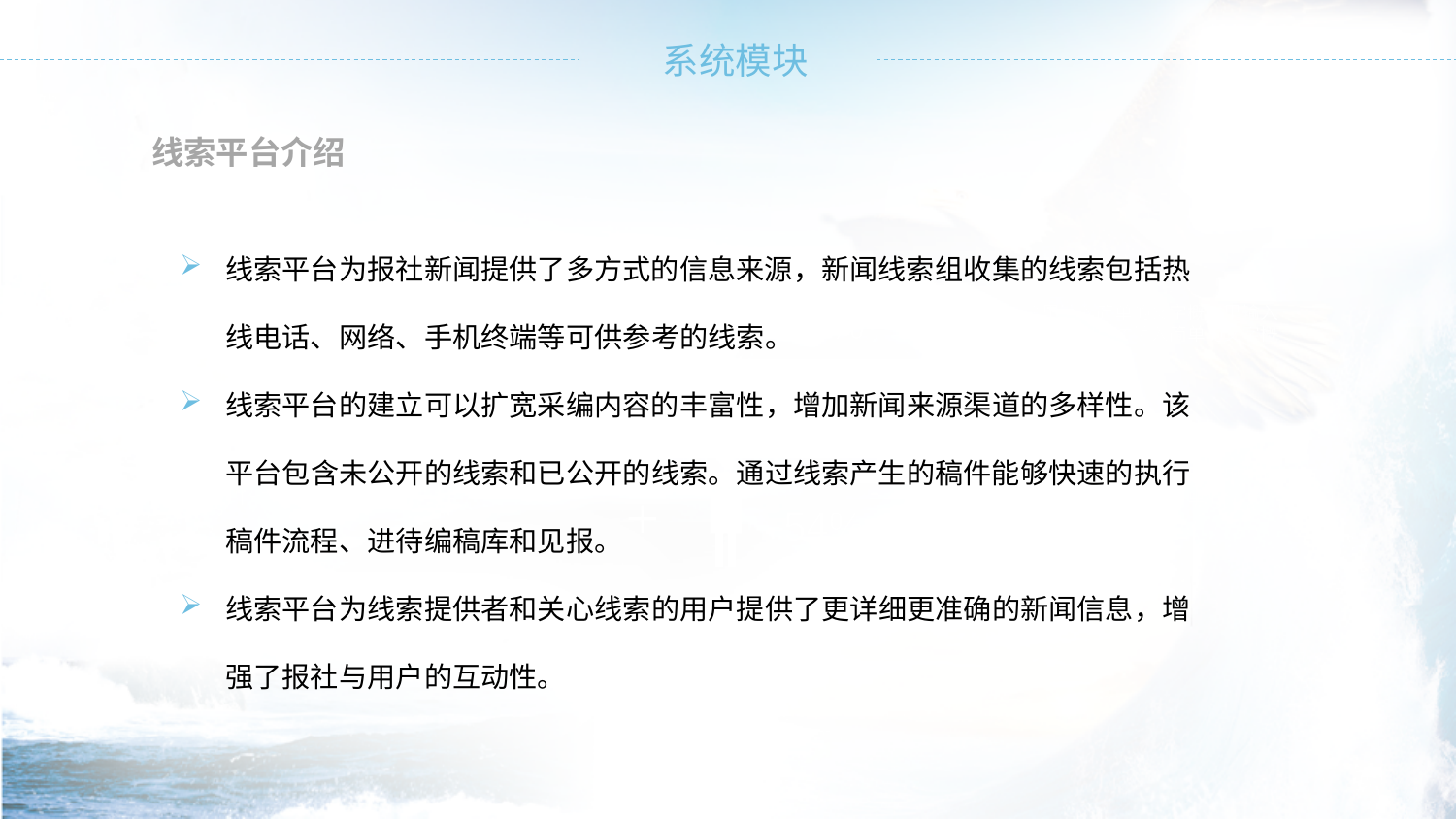

线索平台介绍
线索平台为报社新闻提供了多方式的信息来源，新闻线索组收集的线索包括热线电话、网络、手机终端等可供参考的线索。
线索平台的建立可以扩宽采编内容的丰富性，增加新闻来源渠道的多样性。该平台包含未公开的线索和已公开的线索。通过线索产生的稿件能够快速的执行稿件流程、进待编稿库和见报。
线索平台为线索提供者和关心线索的用户提供了更详细更准确的新闻信息，增强了报社与用户的互动性。

36%
这里输入简单的文字概述里输入简单文字概述输入简单的文字概述

这里输入简单的文字概述里输入简单文字概述输入简单的文字概述
这里输入简单的文字概述里输入简单文字概述输入简单的文字概述

54%

延迟符